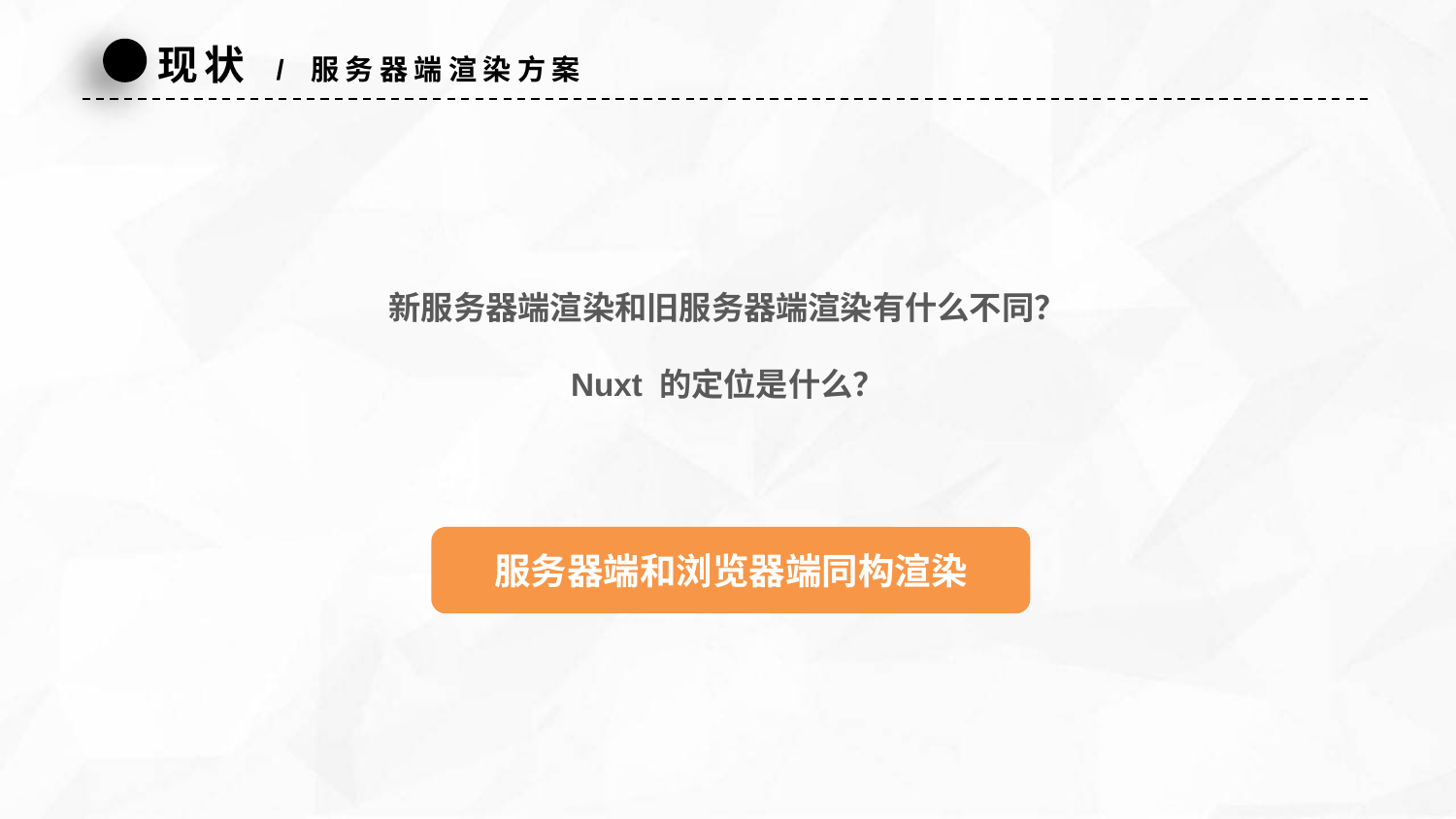

现状 / 服务器端渲染方案

新服务器端渲染和旧服务器端渲染有什么不同？

Nuxt 的定位是什么？
服务器端和浏览器端同构渲染
延时符